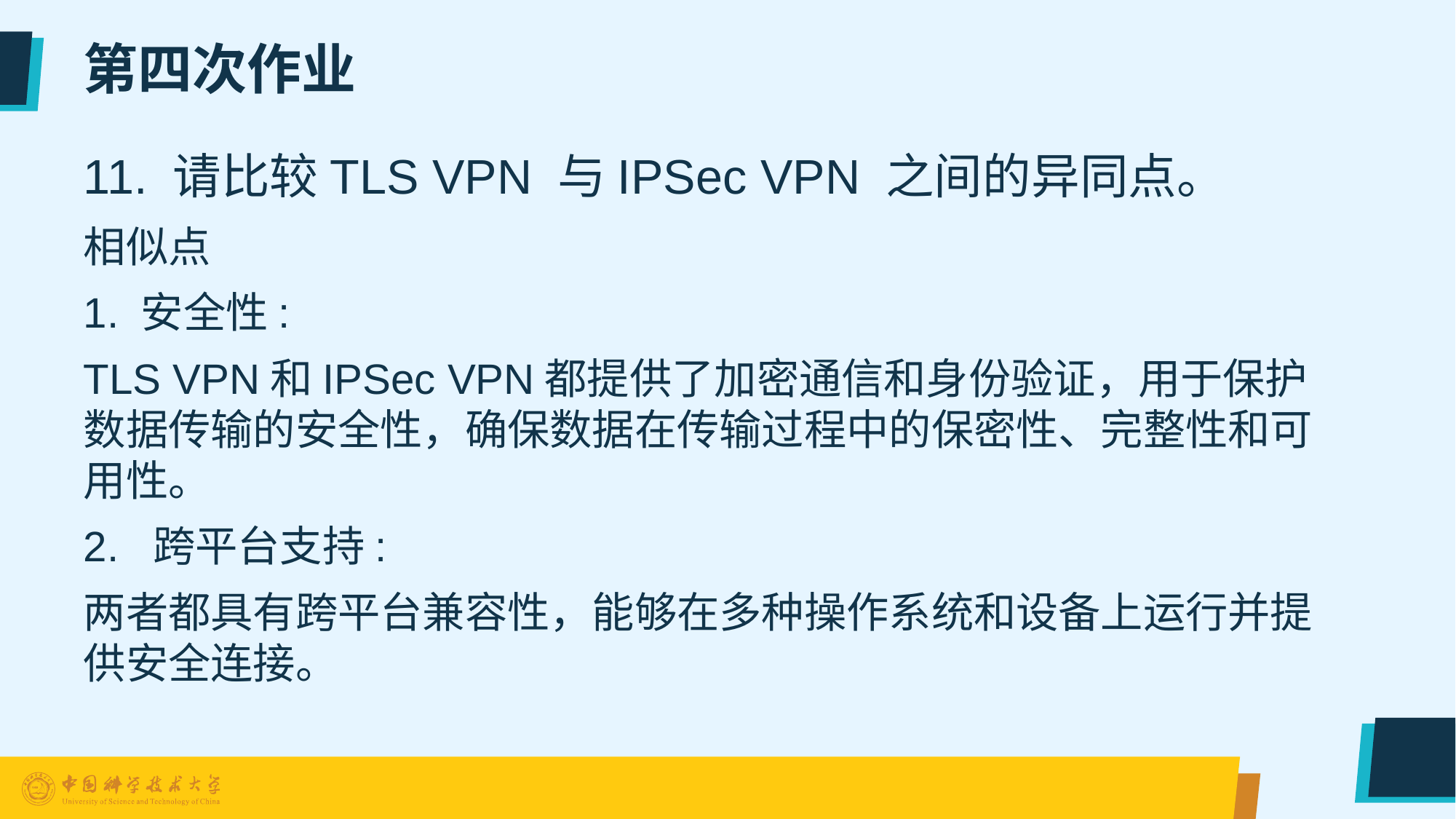

# 第四次作业
11. 请比较TLS VPN 与IPSec VPN 之间的异同点。
相似点
1. 安全性:
TLS VPN和IPSec VPN都提供了加密通信和身份验证，用于保护数据传输的安全性，确保数据在传输过程中的保密性、完整性和可用性。
2.  跨平台支持:
两者都具有跨平台兼容性，能够在多种操作系统和设备上运行并提供安全连接。
20